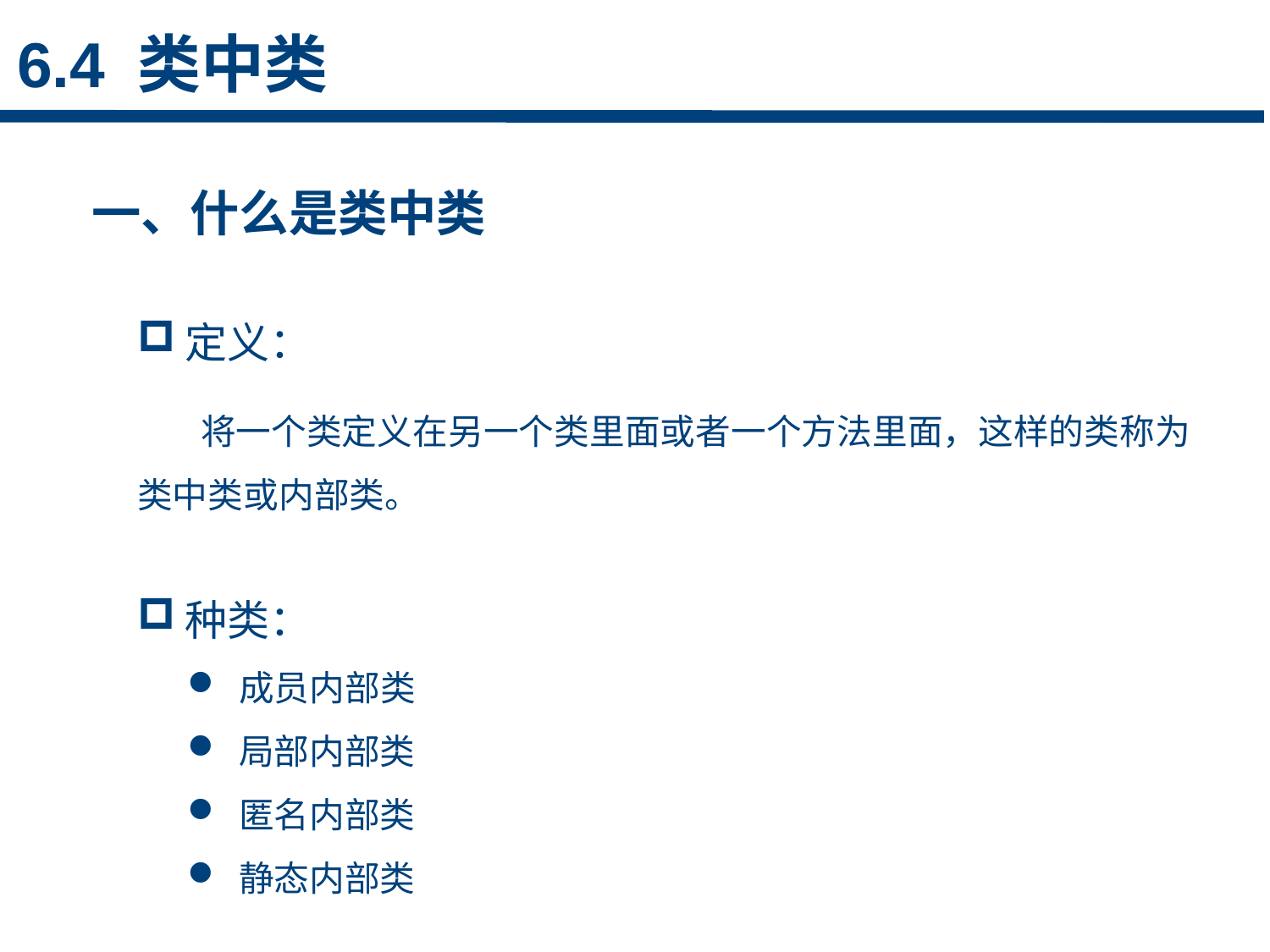

6.4 类中类
一、什么是类中类
点击添加文本
定义：
       将一个类定义在另一个类里面或者一个方法里面，这样的类称为类中类或内部类。
点击添加文本
种类：
 成员内部类
 局部内部类
 匿名内部类
 静态内部类
点击添加文本
点击添加文本